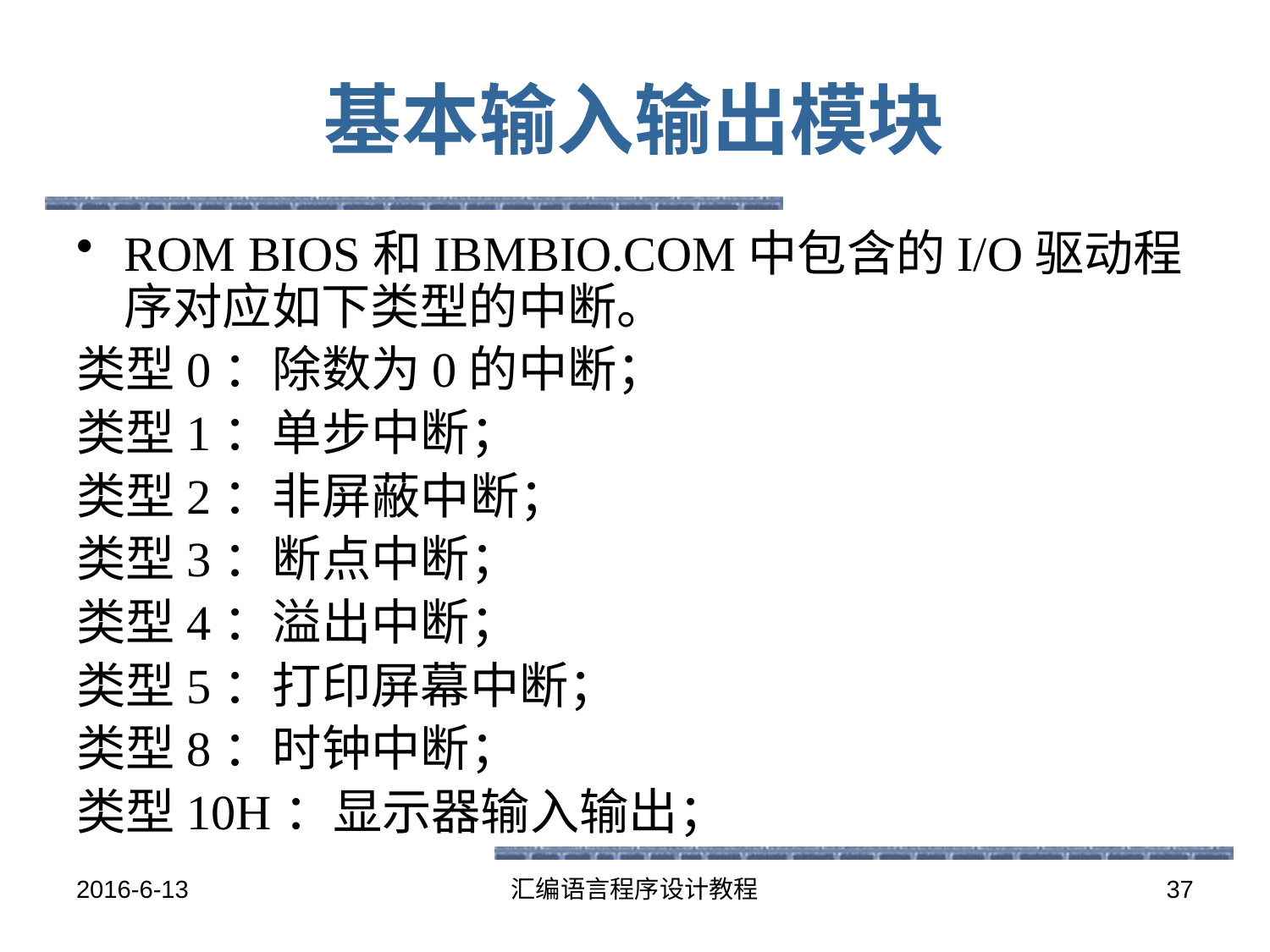

# 基本输入输出模块
ROM BIOS和IBMBIO.COM中包含的I/O驱动程序对应如下类型的中断。
类型0：除数为0的中断；
类型1：单步中断；
类型2：非屏蔽中断；
类型3：断点中断；
类型4：溢出中断；
类型5：打印屏幕中断；
类型8：时钟中断；
类型10H：显示器输入输出；
2016-6-13
汇编语言程序设计教程
37